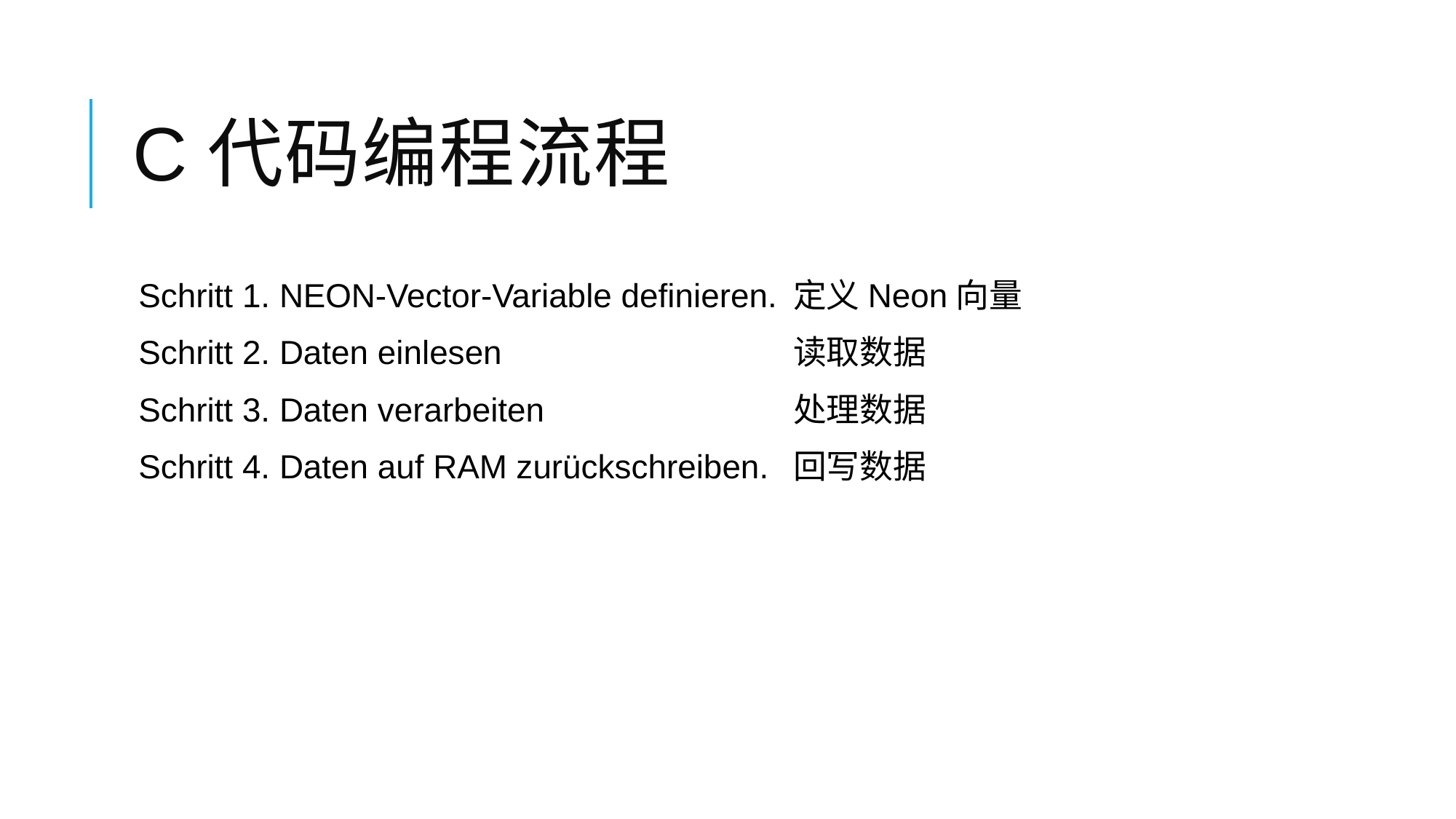

# C代码编程流程
Schritt 1. NEON-Vector-Variable definieren.	定义Neon向量
Schritt 2. Daten einlesen			读取数据
Schritt 3. Daten verarbeiten			处理数据
Schritt 4. Daten auf RAM zurückschreiben.	回写数据